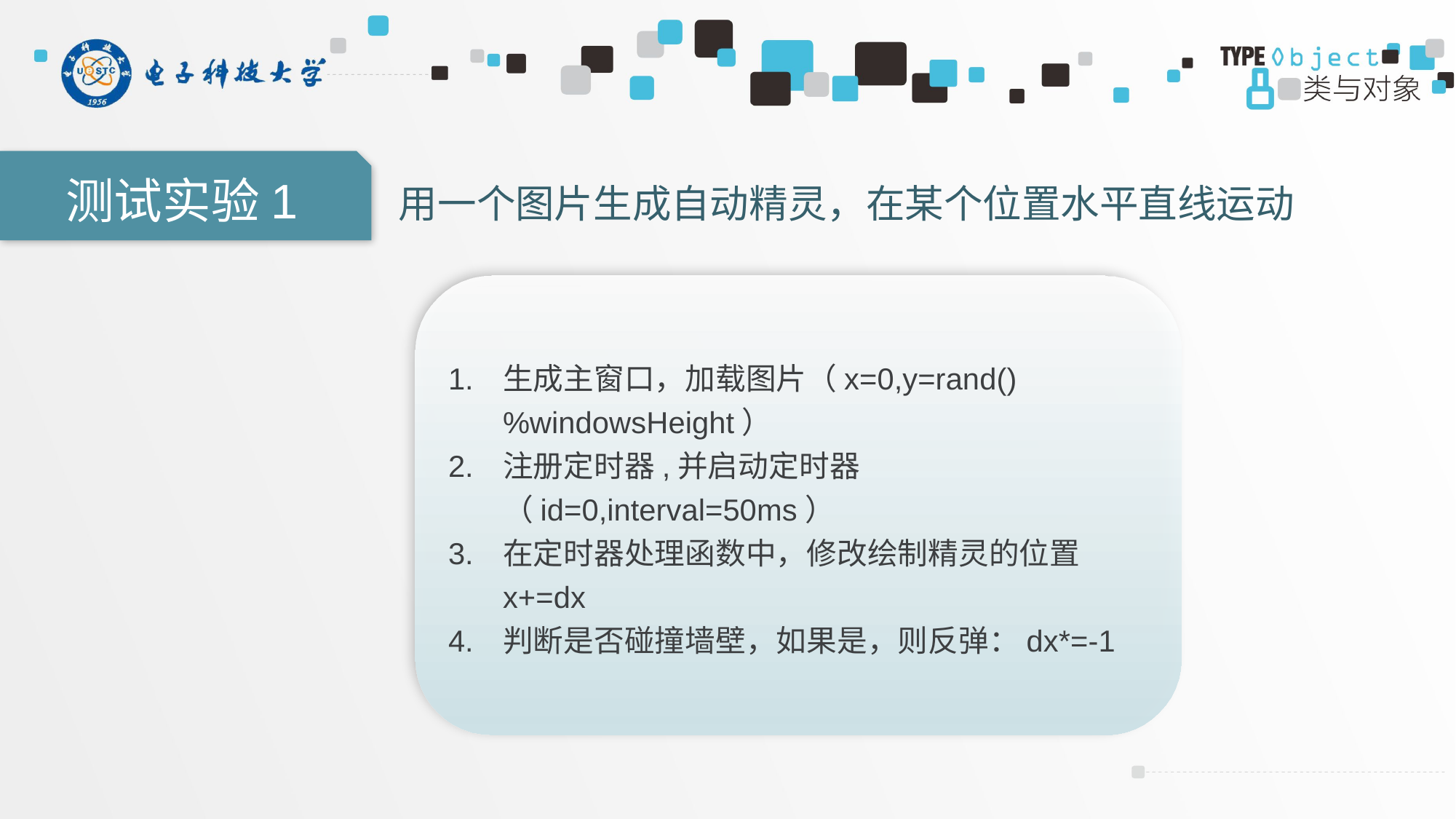

测试实验1
用一个图片生成自动精灵，在某个位置水平直线运动
生成主窗口，加载图片（x=0,y=rand()%windowsHeight）
注册定时器,并启动定时器（id=0,interval=50ms）
在定时器处理函数中，修改绘制精灵的位置x+=dx
判断是否碰撞墙壁，如果是，则反弹：dx*=-1